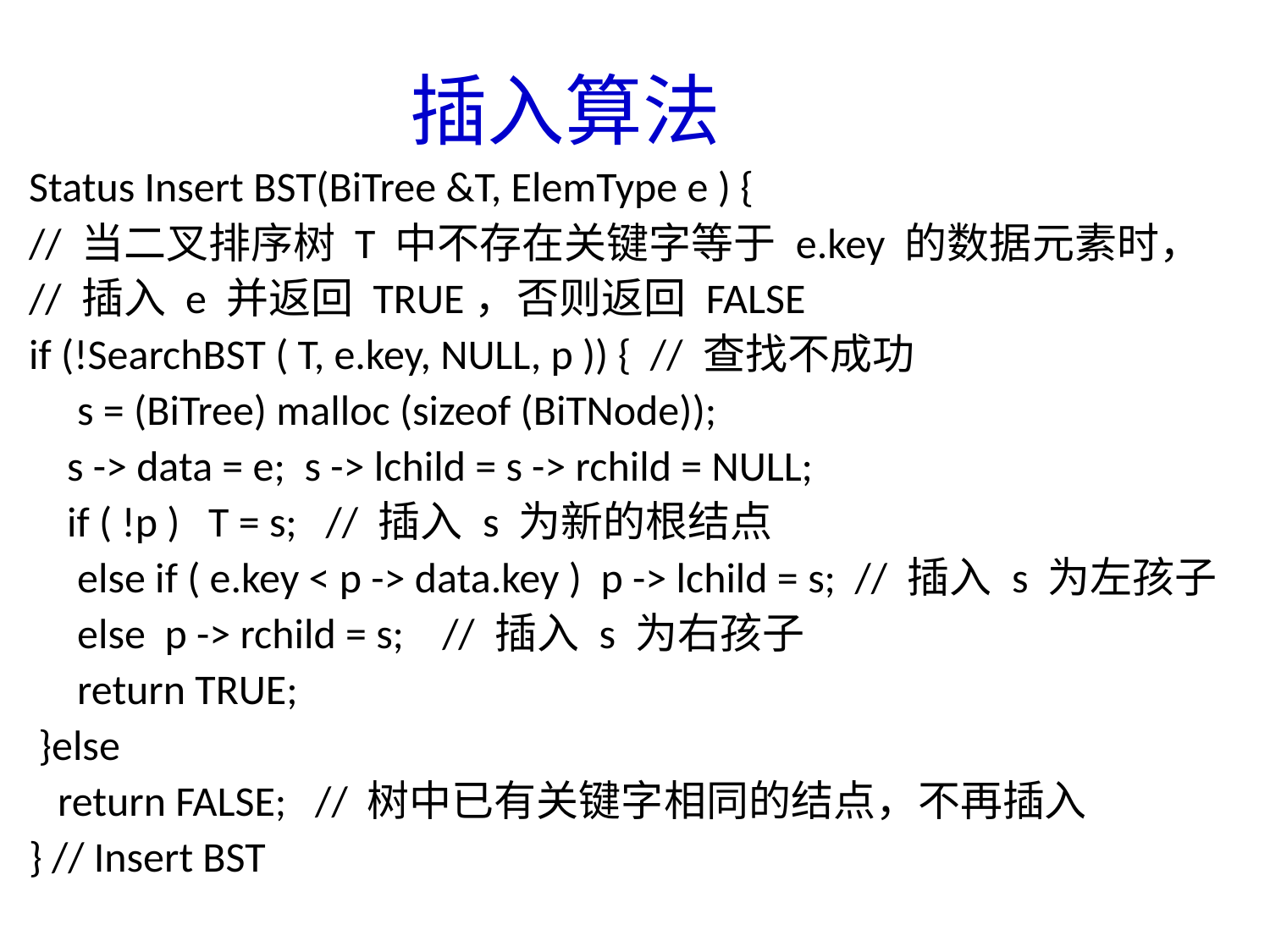

插入算法
Status Insert BST(BiTree &T, ElemType e ) {
// 当二叉排序树 T 中不存在关键字等于 e.key 的数据元素时，
// 插入 e 并返回 TRUE，否则返回 FALSE
if (!SearchBST ( T, e.key, NULL, p )) {  // 查找不成功
    s = (BiTree) malloc (sizeof (BiTNode));
    s -> data = e;  s -> lchild = s -> rchild = NULL;
    if ( !p )   T = s;   // 插入 s 为新的根结点
    else if ( e.key < p -> data.key )  p -> lchild = s;  // 插入 s 为左孩子
    else  p -> rchild = s;    // 插入 s 为右孩子
    return TRUE;
 }else
   return FALSE;   // 树中已有关键字相同的结点，不再插入
} // Insert BST